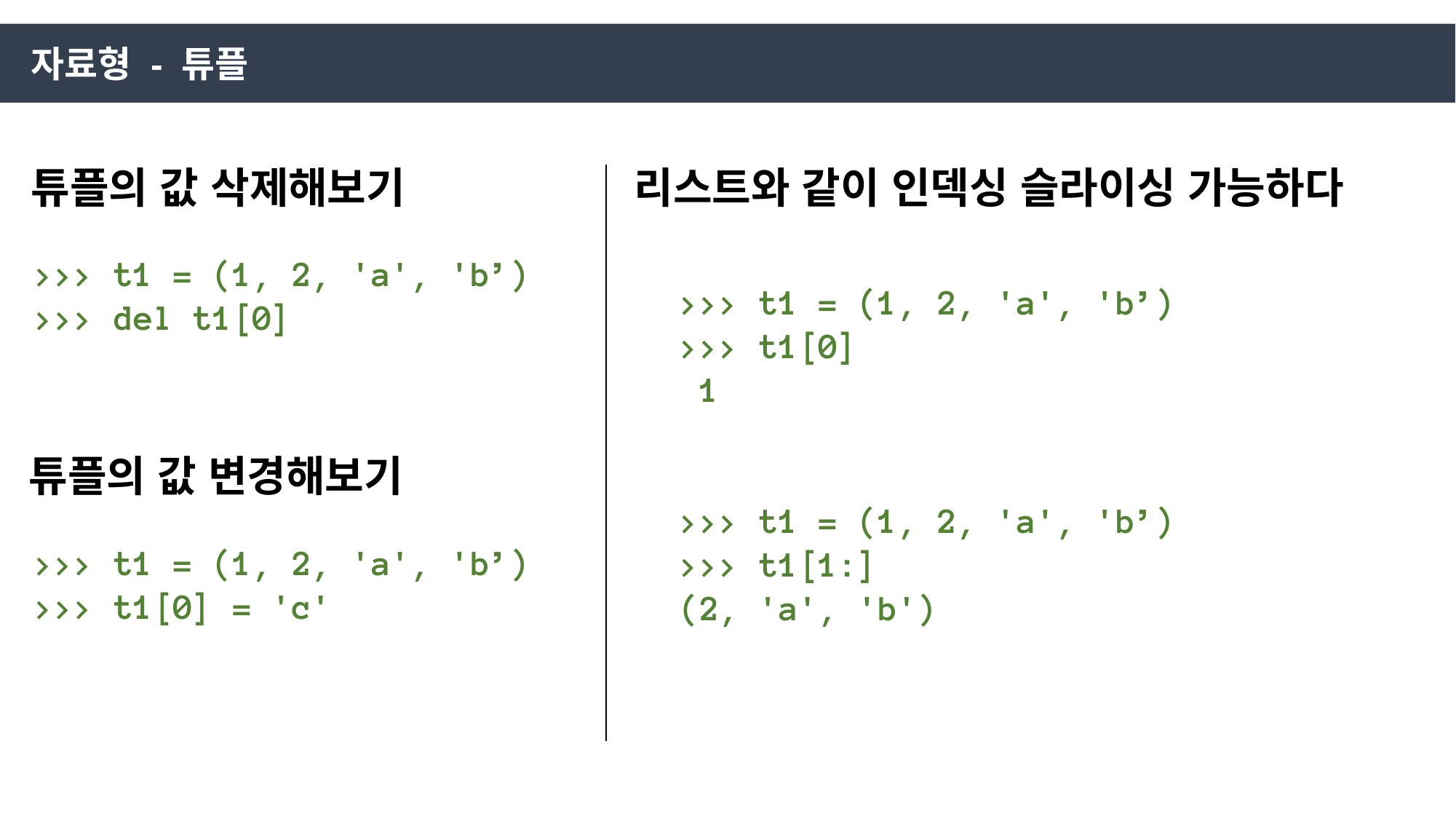

자료형 - 튜플
튜플의 값 삭제해보기
리스트와 같이 인덱싱 슬라이싱 가능하다
>>> t1 = (1, 2, 'a', 'b’)
>>> del t1[0]
>>> t1 = (1, 2, 'a', 'b’)
>>> t1[0]
 1

>>> t1 = (1, 2, 'a', 'b’)
>>> t1[1:]
(2, 'a', 'b')
튜플의 값 변경해보기
>>> t1 = (1, 2, 'a', 'b’)
>>> t1[0] = 'c'